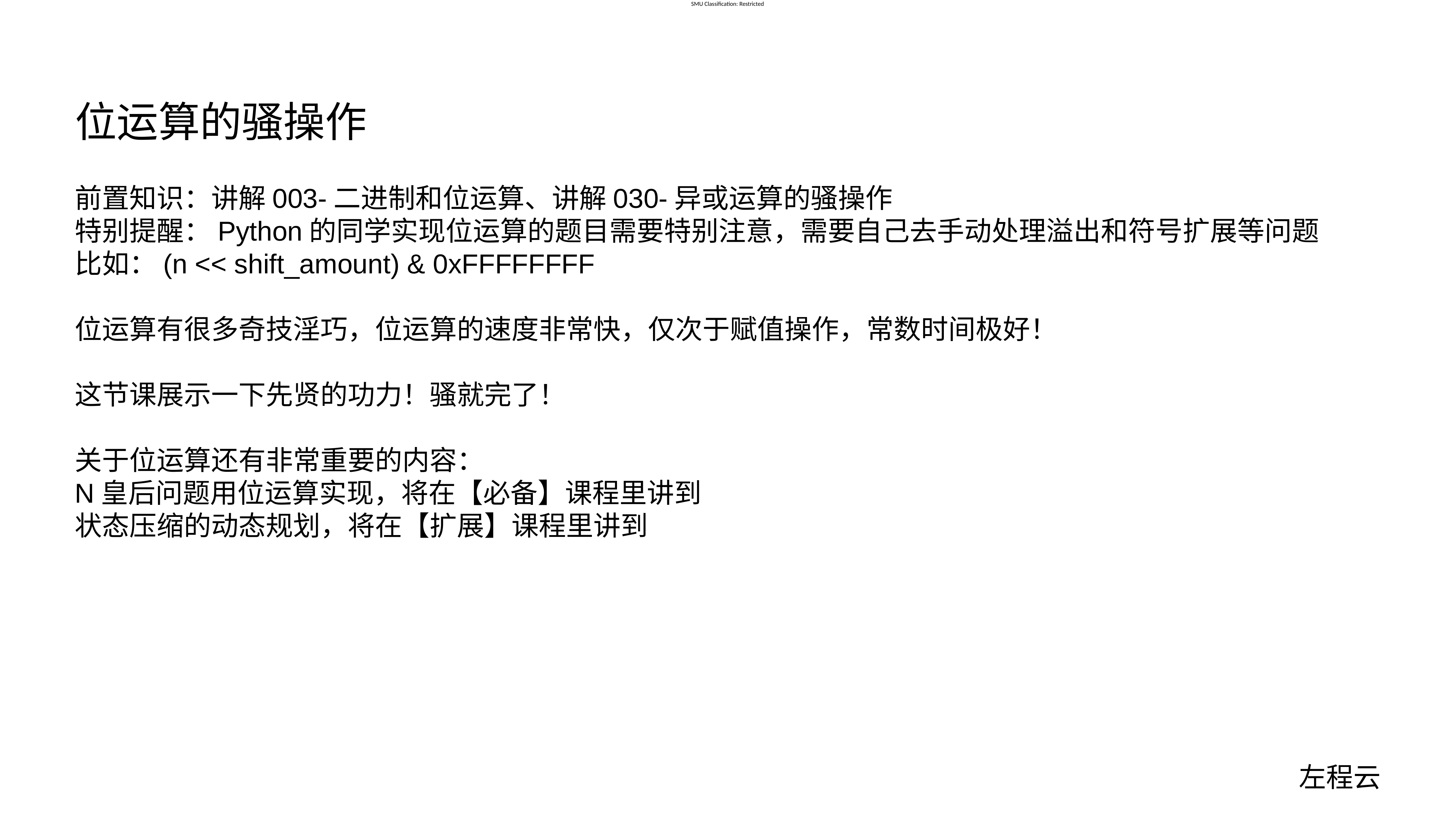

# 位运算的骚操作
前置知识：讲解003-二进制和位运算、讲解030-异或运算的骚操作
特别提醒：Python的同学实现位运算的题目需要特别注意，需要自己去手动处理溢出和符号扩展等问题
比如：(n << shift_amount) & 0xFFFFFFFF

位运算有很多奇技淫巧，位运算的速度非常快，仅次于赋值操作，常数时间极好！

这节课展示一下先贤的功力！骚就完了！

关于位运算还有非常重要的内容：
N皇后问题用位运算实现，将在【必备】课程里讲到
状态压缩的动态规划，将在【扩展】课程里讲到
左程云